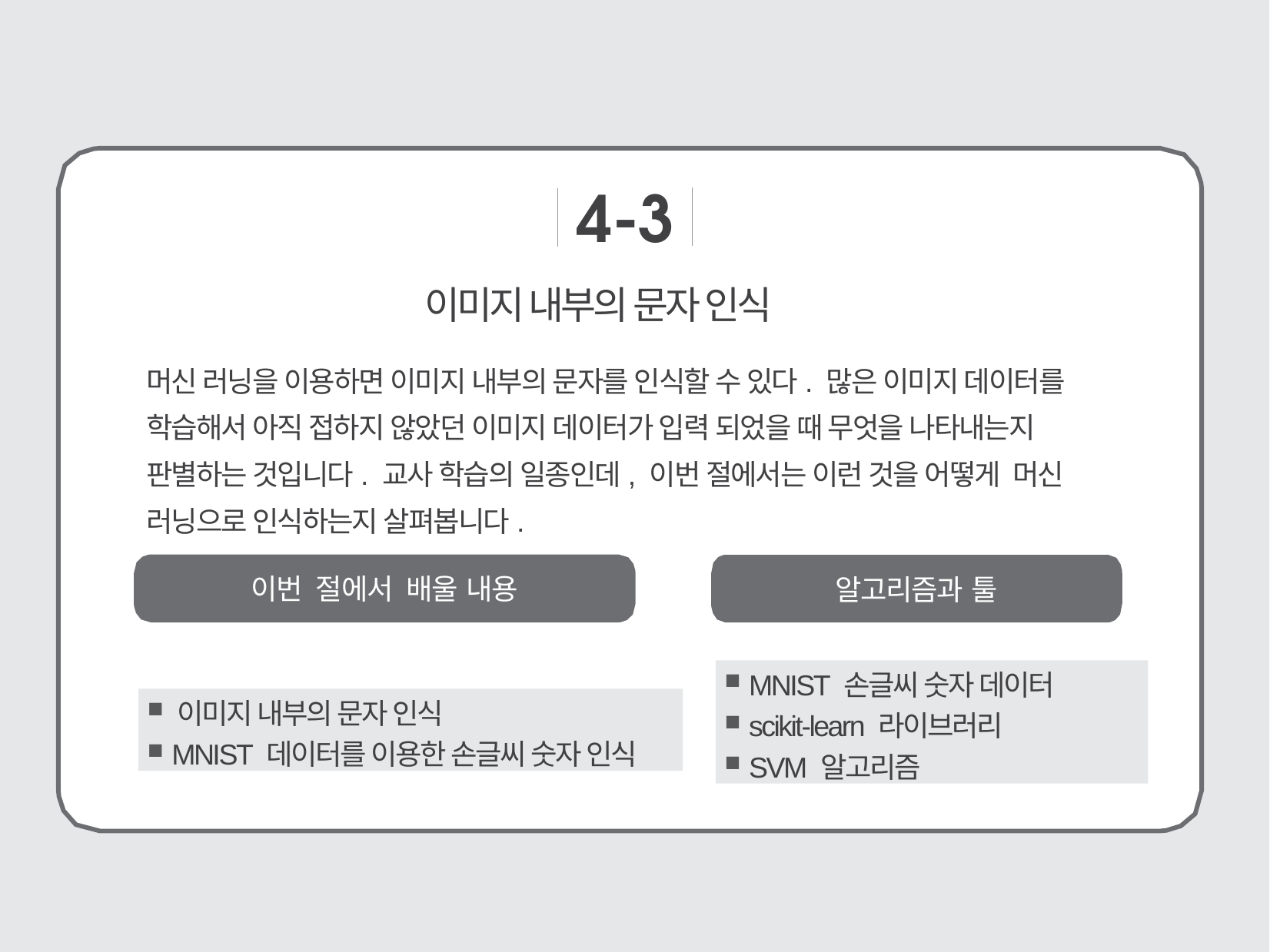

4-3

# 이미지 내부의 문자 인식

머신 러닝을 이용하면 이미지 내부의 문자를 인식할 수 있다. 많은 이미지 데이터를 학습해서 아직 접하지 않았던 이미지 데이터가 입력 되었을 때 무엇을 나타내는지 판별하는 것입니다. 교사 학습의 일종인데, 이번 절에서는 이런 것을 어떻게  머신 러닝으로 인식하는지 살펴봅니다.
이번  절에서  배울 내용
알고리즘과 툴
 MNIST 손글씨 숫자 데이터
 scikit-learn 라이브러리
 SVM 알고리즘
 이미지 내부의 문자 인식
 MNIST 데이터를 이용한 손글씨 숫자 인식